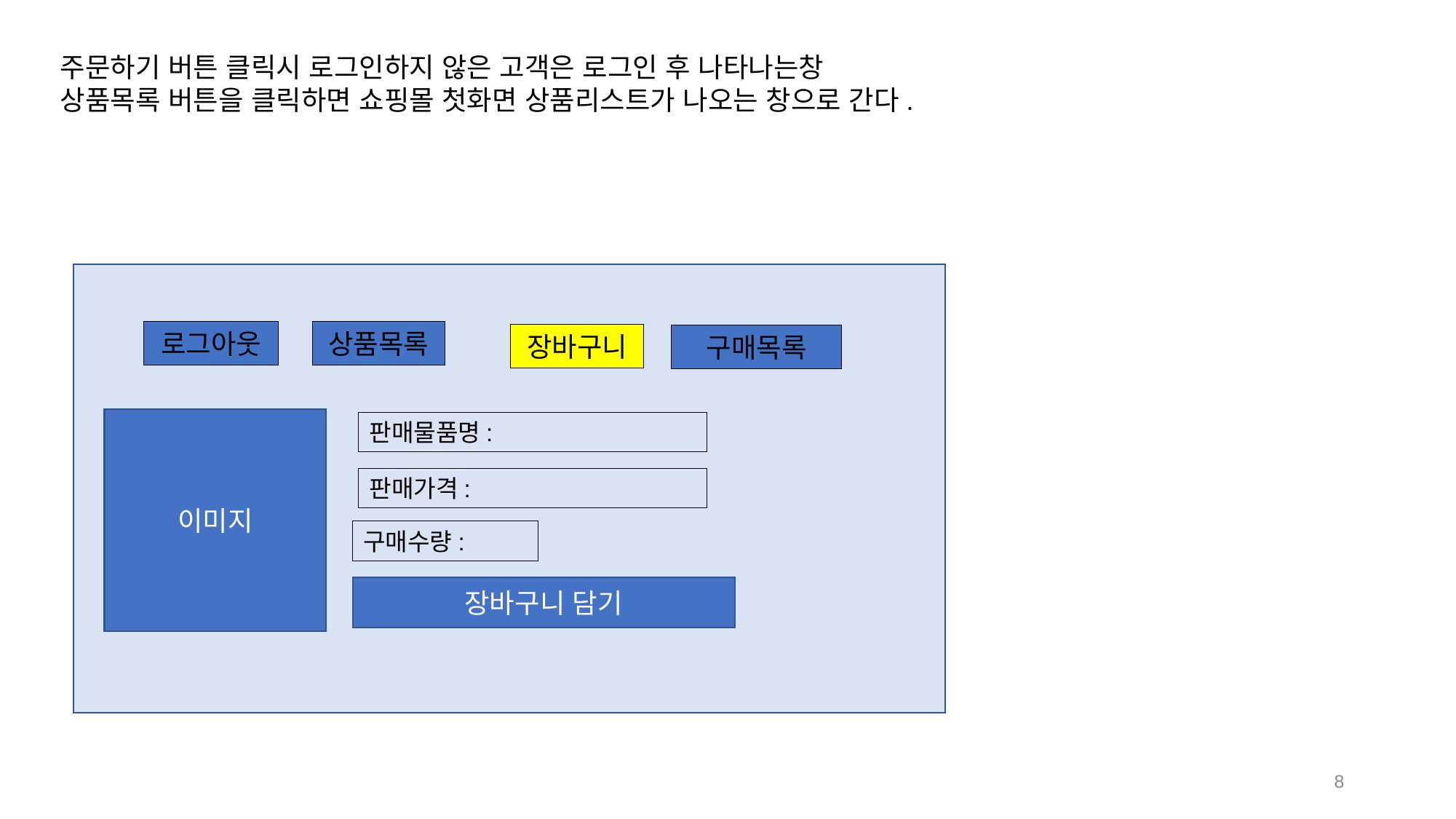

주문하기 버튼 클릭시 로그인하지 않은 고객은 로그인 후 나타나는창
상품목록 버튼을 클릭하면 쇼핑몰 첫화면 상품리스트가 나오는 창으로 간다.

로그아웃
상품목록
장바구니
구매목록
이미지
판매물품명:
판매가격:
구매수량:
장바구니 담기
8